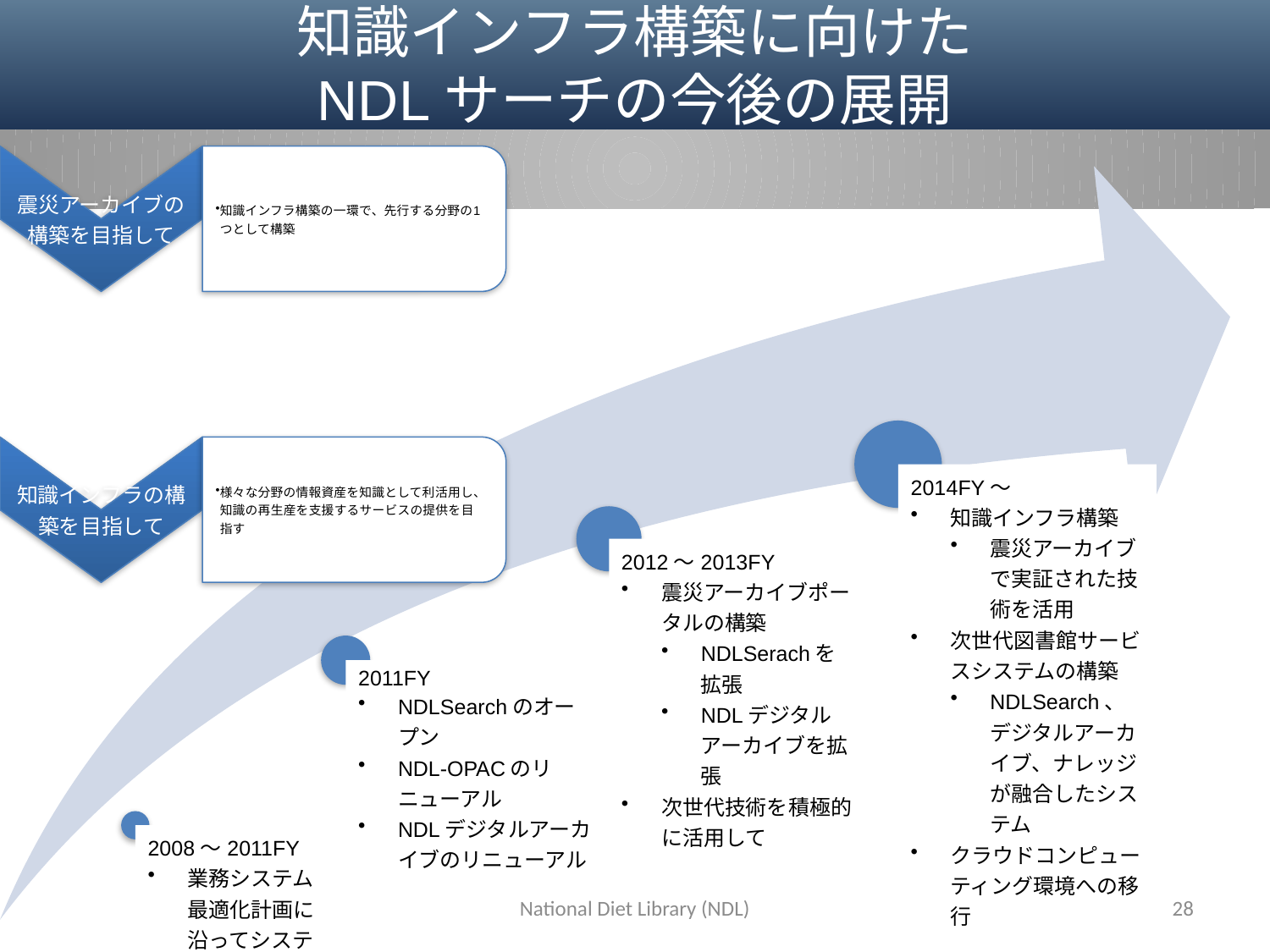

# 知識インフラ構築に向けた NDLサーチの今後の展開
震災アーカイブの構築を目指して
知識インフラの構築を目指して
様々な分野の情報資産を知識として利活用し、知識の再生産を支援するサービスの提供を目指す
知識インフラ構築の一環で、先行する分野の1つとして構築
2008～2011FY
2011FY
2012～2013FY
2014FY～
NDLSearchのオープン
震災アーカイブポータルの構築
知識インフラ構築
震災アーカイブで実証された技術を活用
次世代図書館サービスシステムの構築
クラウドコンピューティング環境への移行
NDLSearch、デジタルアーカイブ、ナレッジが融合したシステム
NDLSerachを拡張
NDLデジタルアーカイブを拡張
次世代技術を積極的に活用して
NDL-OPACのリニューアル
NDLデジタルアーカイブのリニューアル
National Diet Library (NDL)
28